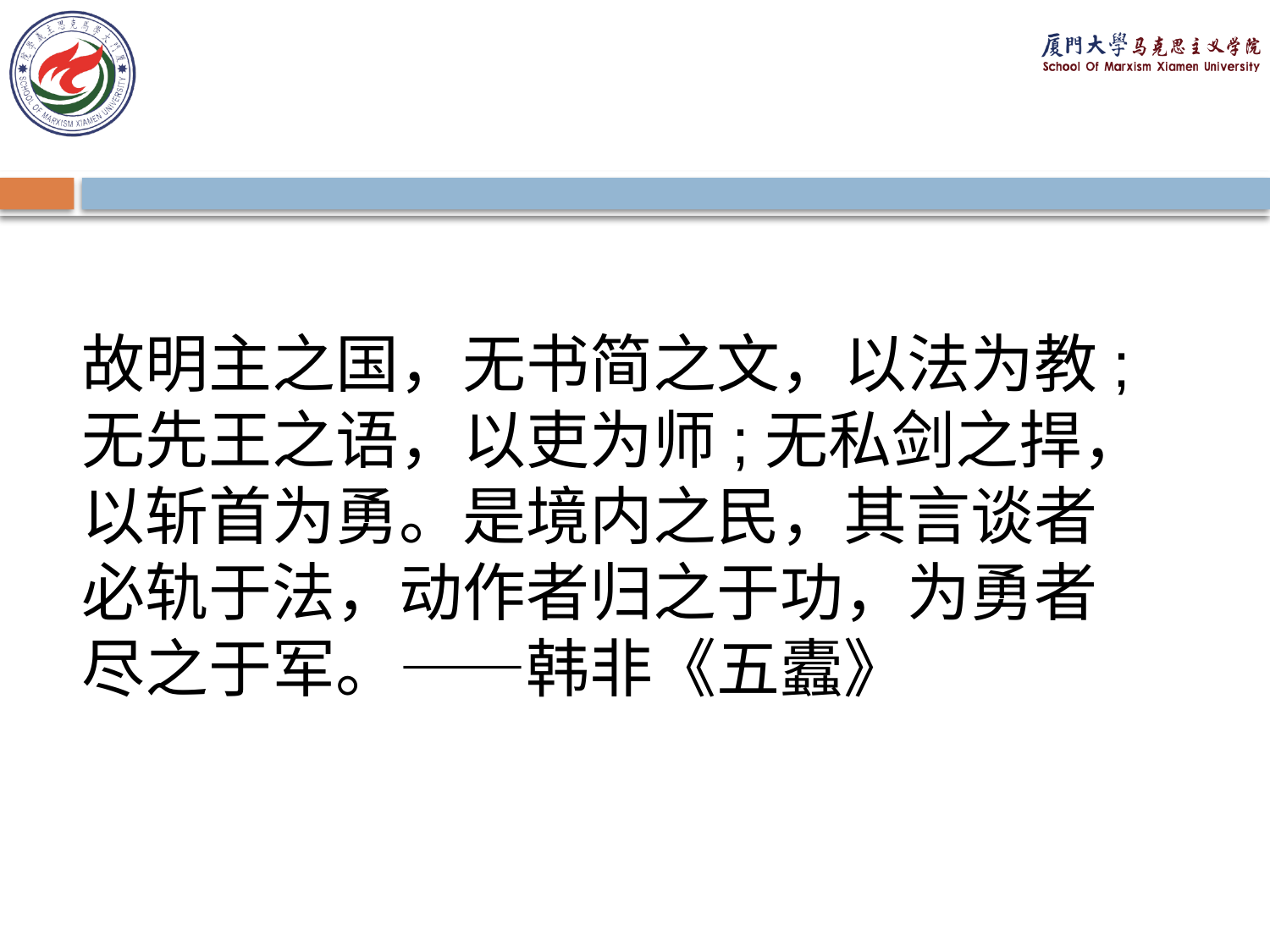

故明主之国，无书简之文，以法为教;无先王之语，以吏为师;无私剑之捍，以斩首为勇。是境内之民，其言谈者必轨于法，动作者归之于功，为勇者尽之于军。——韩非《五蠹》